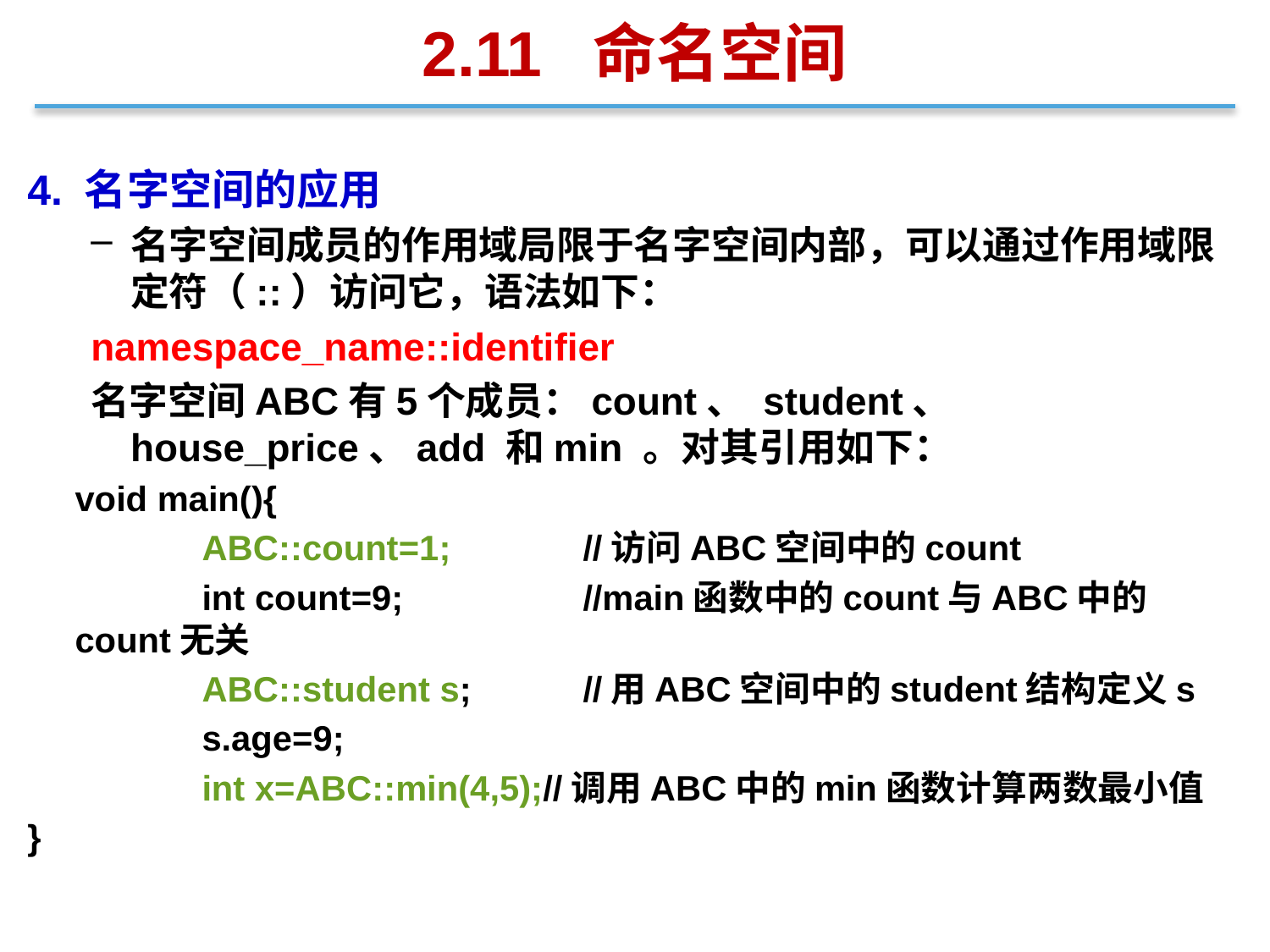

2.11  命名空间
4. 名字空间的应用
名字空间成员的作用域局限于名字空间内部，可以通过作用域限定符（::）访问它，语法如下：
namespace_name::identifier
名字空间ABC有5个成员：count、 student、 house_price、add 和min 。对其引用如下：
	void main(){
		ABC::count=1;		//访问ABC空间中的count
		int count=9;		//main函数中的count与ABC中的count无关
		ABC::student s;	//用ABC空间中的student结构定义s
		s.age=9;
		int x=ABC::min(4,5);//调用ABC中的min函数计算两数最小值
}